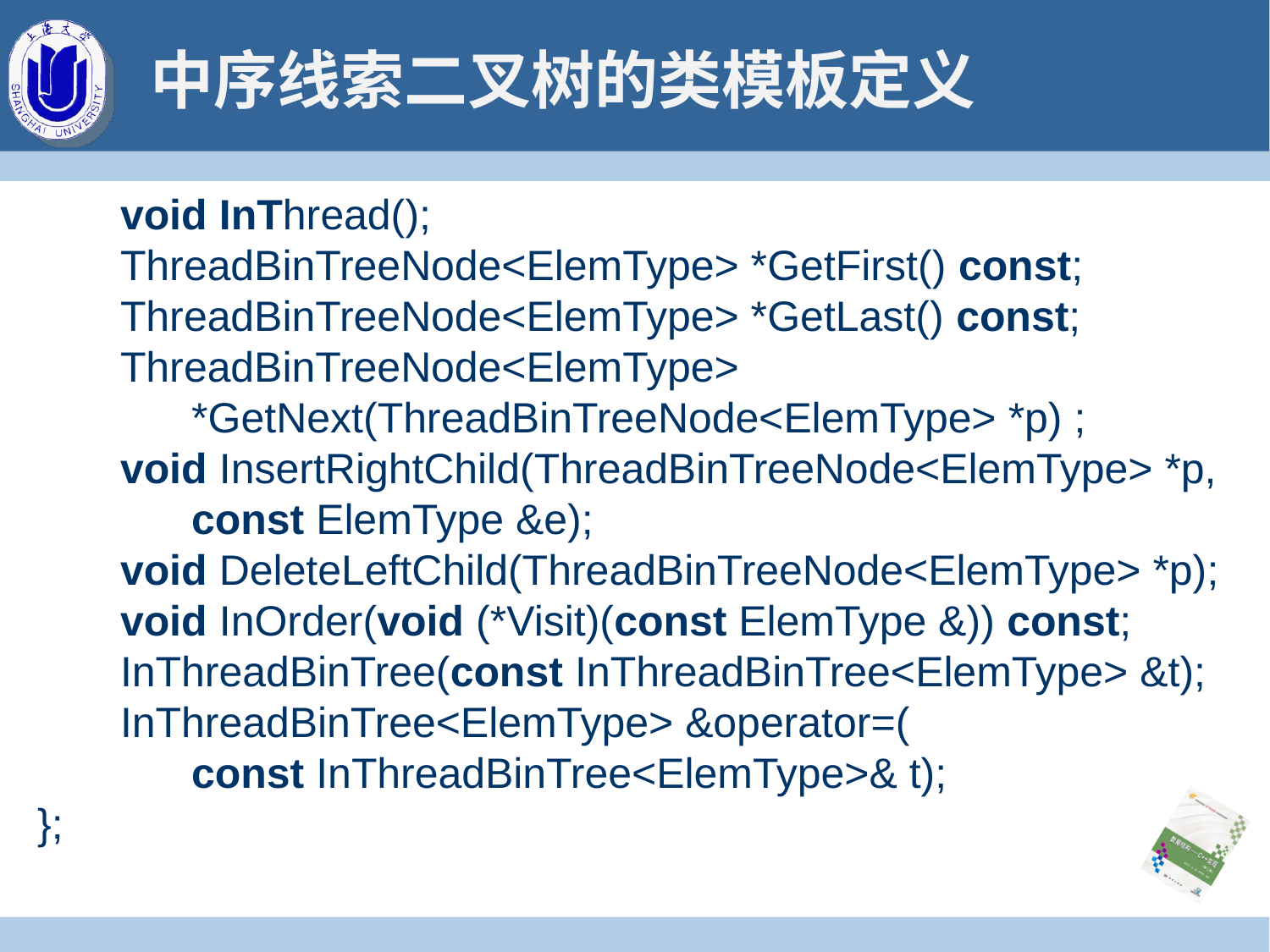

# 中序线索二叉树的类模板定义
       void InThread();
       ThreadBinTreeNode<ElemType> *GetFirst() const;
       ThreadBinTreeNode<ElemType> *GetLast() const;
       ThreadBinTreeNode<ElemType>
             *GetNext(ThreadBinTreeNode<ElemType> *p) ;
       void InsertRightChild(ThreadBinTreeNode<ElemType> *p,
             const ElemType &e);
       void DeleteLeftChild(ThreadBinTreeNode<ElemType> *p);
       void InOrder(void (*Visit)(const ElemType &)) const;
       InThreadBinTree(const InThreadBinTree<ElemType> &t);
       InThreadBinTree<ElemType> &operator=(
             const InThreadBinTree<ElemType>& t);
};